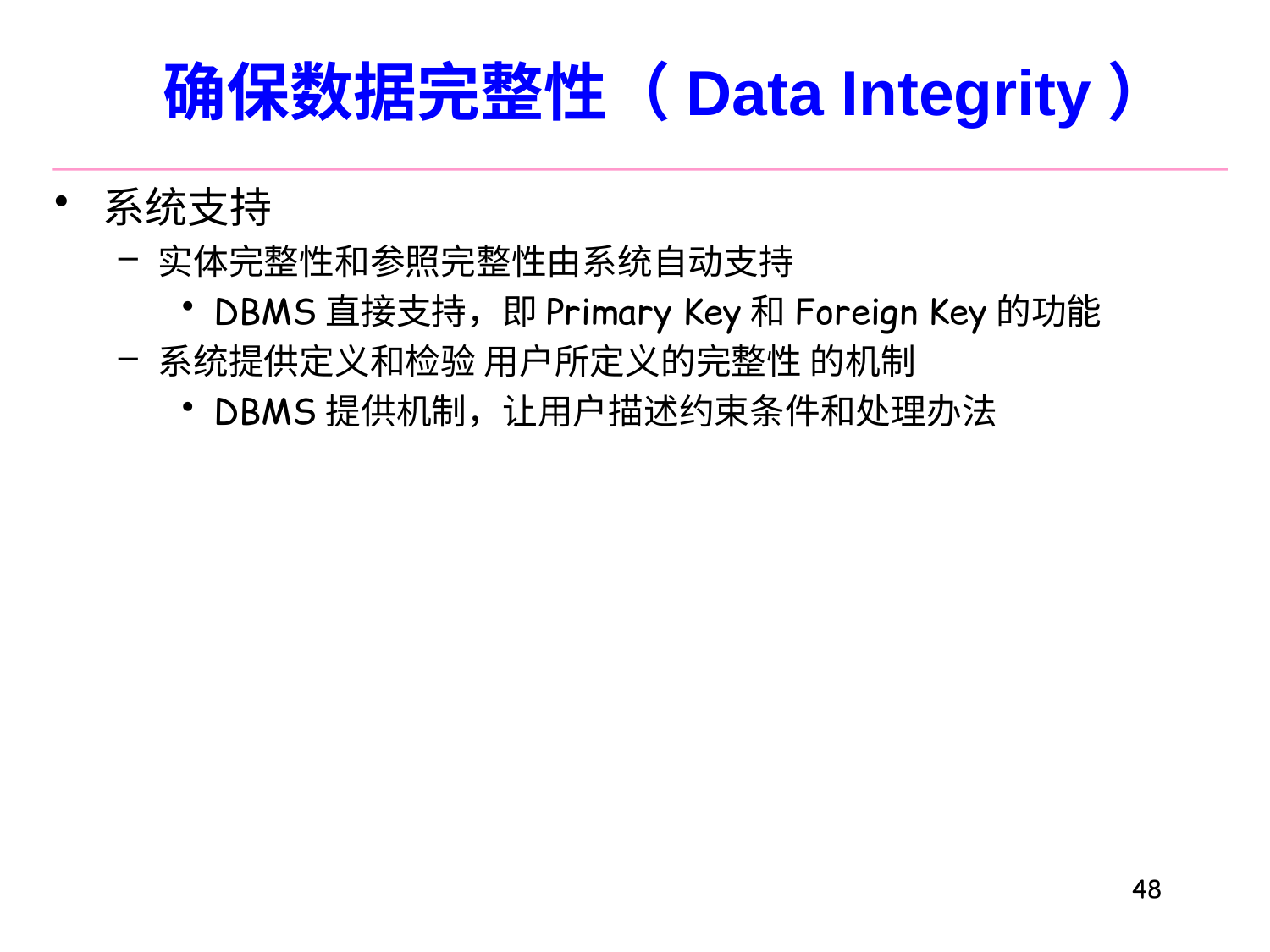

# 确保数据完整性（Data Integrity）
系统支持
实体完整性和参照完整性由系统自动支持
DBMS直接支持，即Primary Key和Foreign Key的功能
系统提供定义和检验 用户所定义的完整性 的机制
DBMS提供机制，让用户描述约束条件和处理办法
48